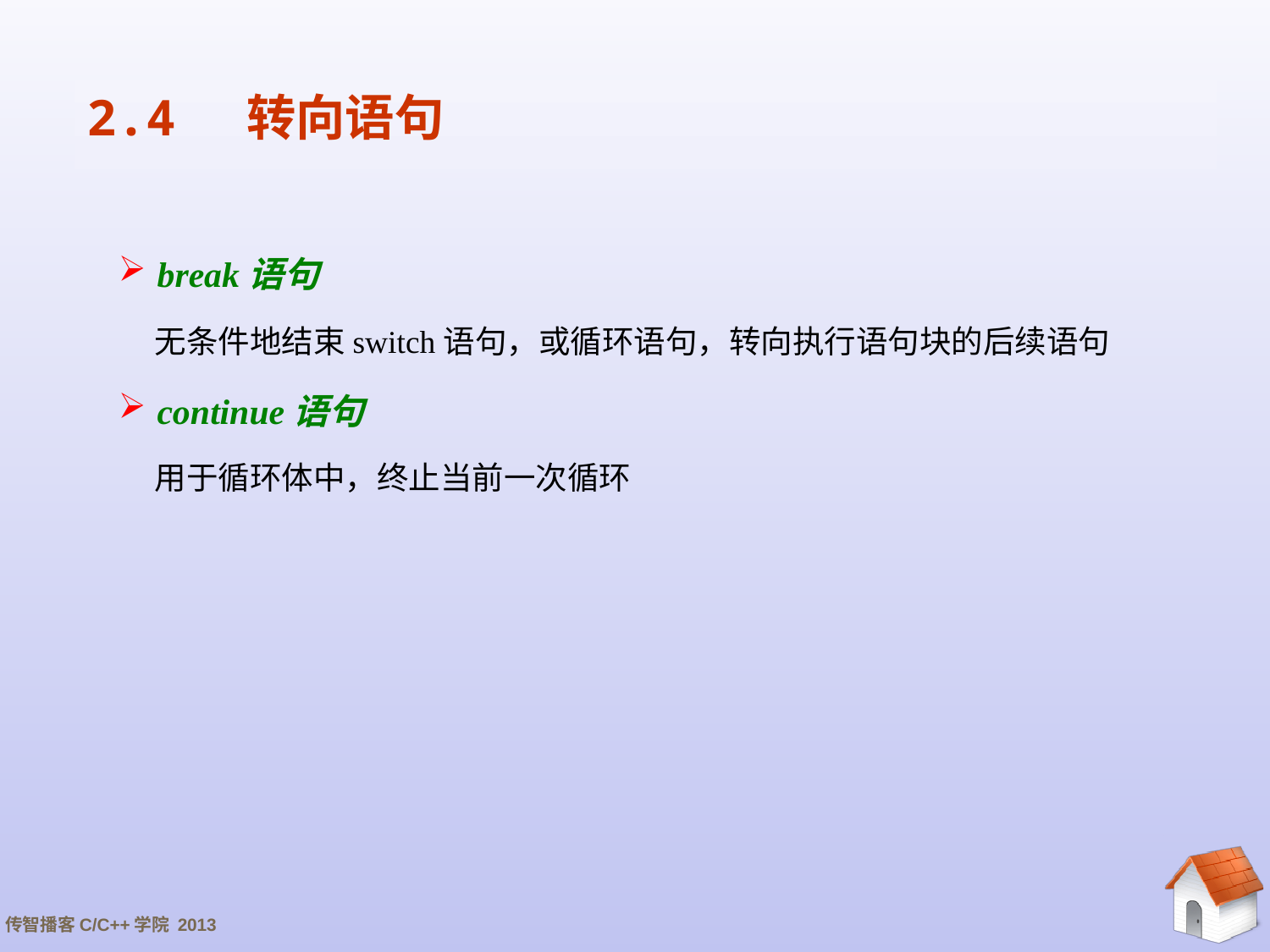

# 2.4  转向语句
 break语句
    无条件地结束switch语句，或循环语句，转向执行语句块的后续语句
 continue语句
    用于循环体中，终止当前一次循环